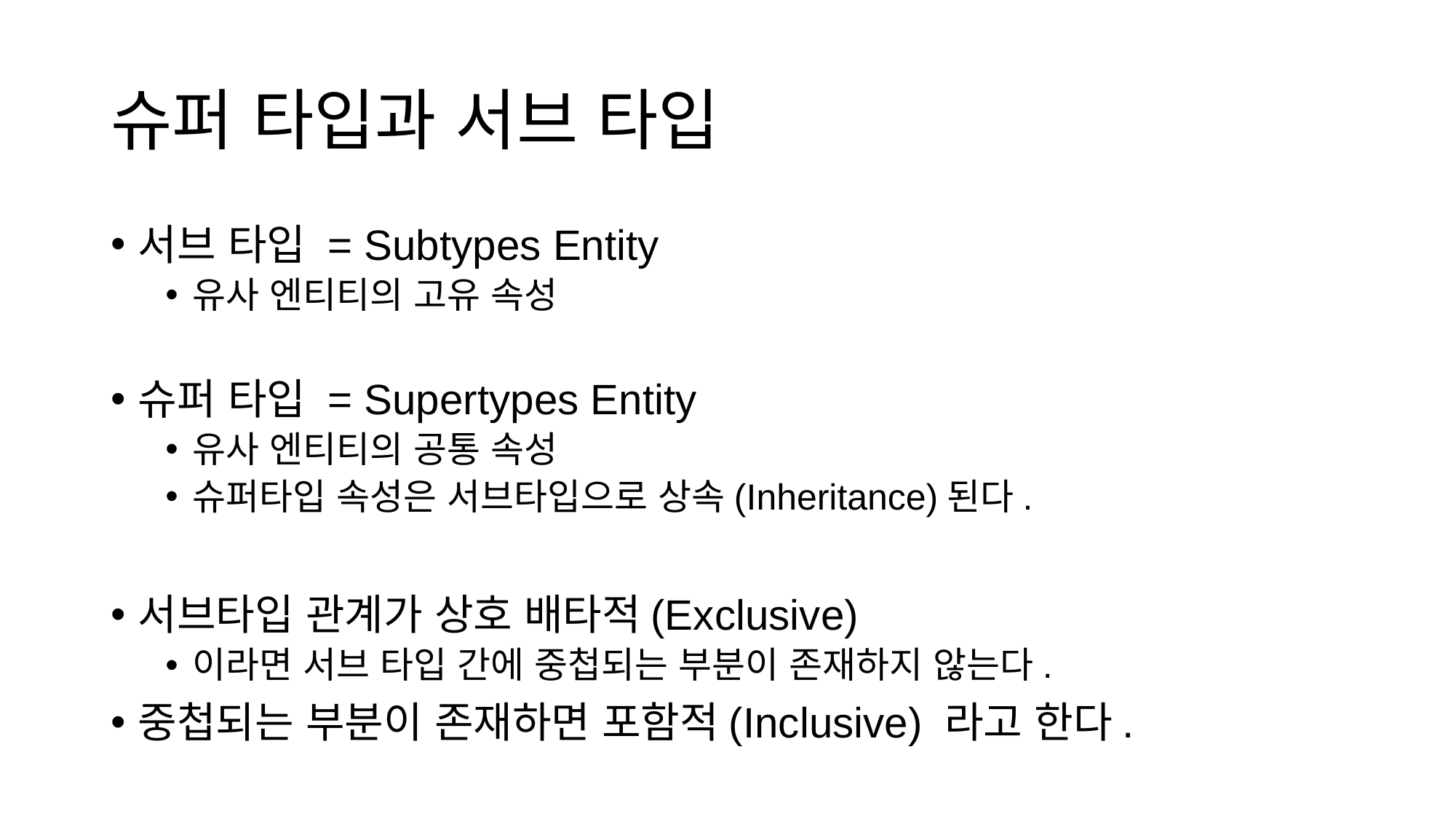

# 슈퍼 타입과 서브 타입
서브 타입 = Subtypes Entity
유사 엔티티의 고유 속성

슈퍼 타입 = Supertypes Entity
유사 엔티티의 공통 속성
슈퍼타입 속성은 서브타입으로 상속(Inheritance)된다.

서브타입 관계가 상호 배타적(Exclusive)
이라면 서브 타입 간에 중첩되는 부분이 존재하지 않는다.
중첩되는 부분이 존재하면 포함적(Inclusive) 라고 한다.